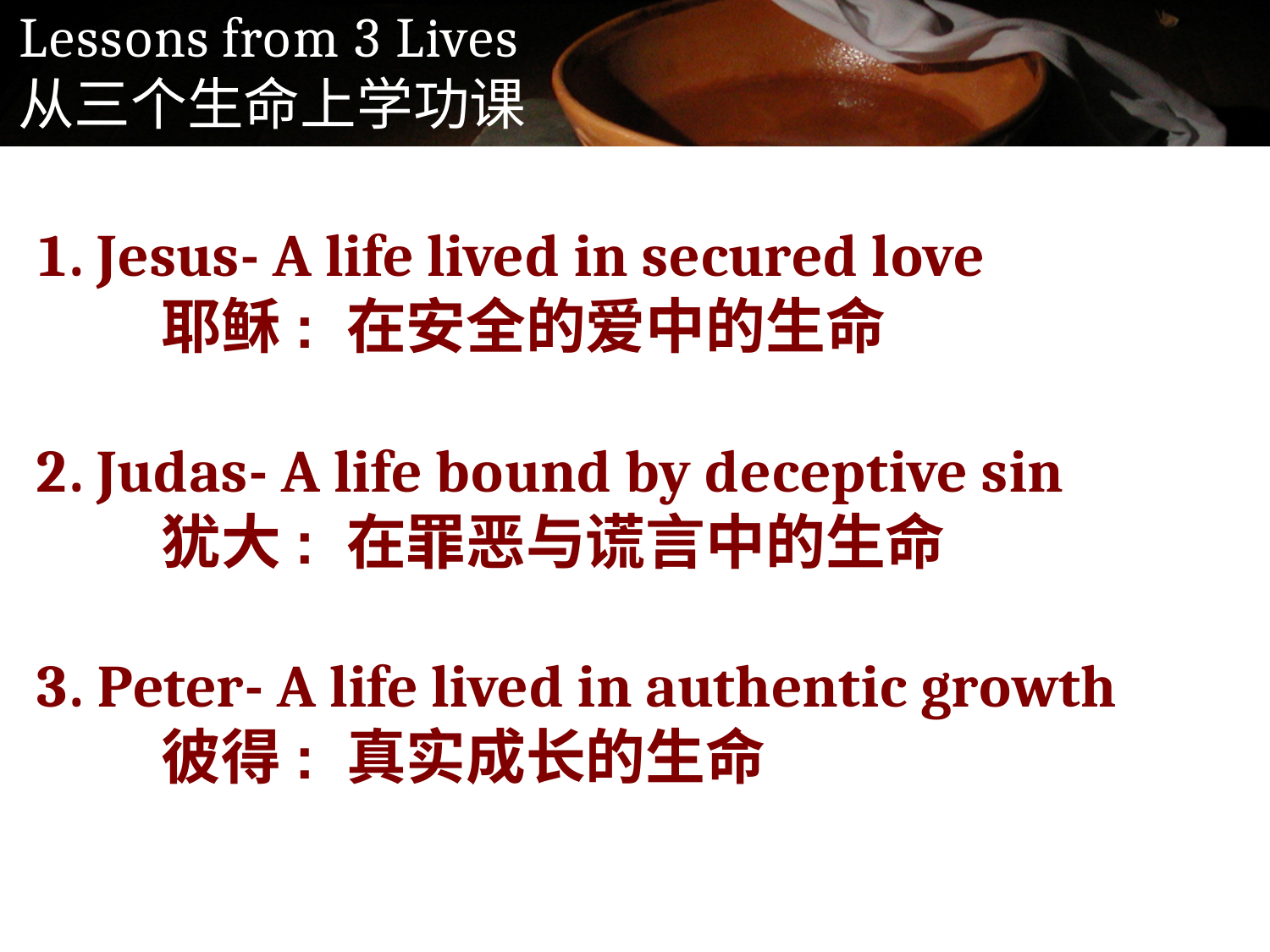

1. Jesus- A life lived in secured love
	耶稣: 在安全的爱中的生命

2. Judas- A life bound by deceptive sin
	犹大: 在罪恶与谎言中的生命

3. Peter- A life lived in authentic growth
	彼得: 真实成长的生命